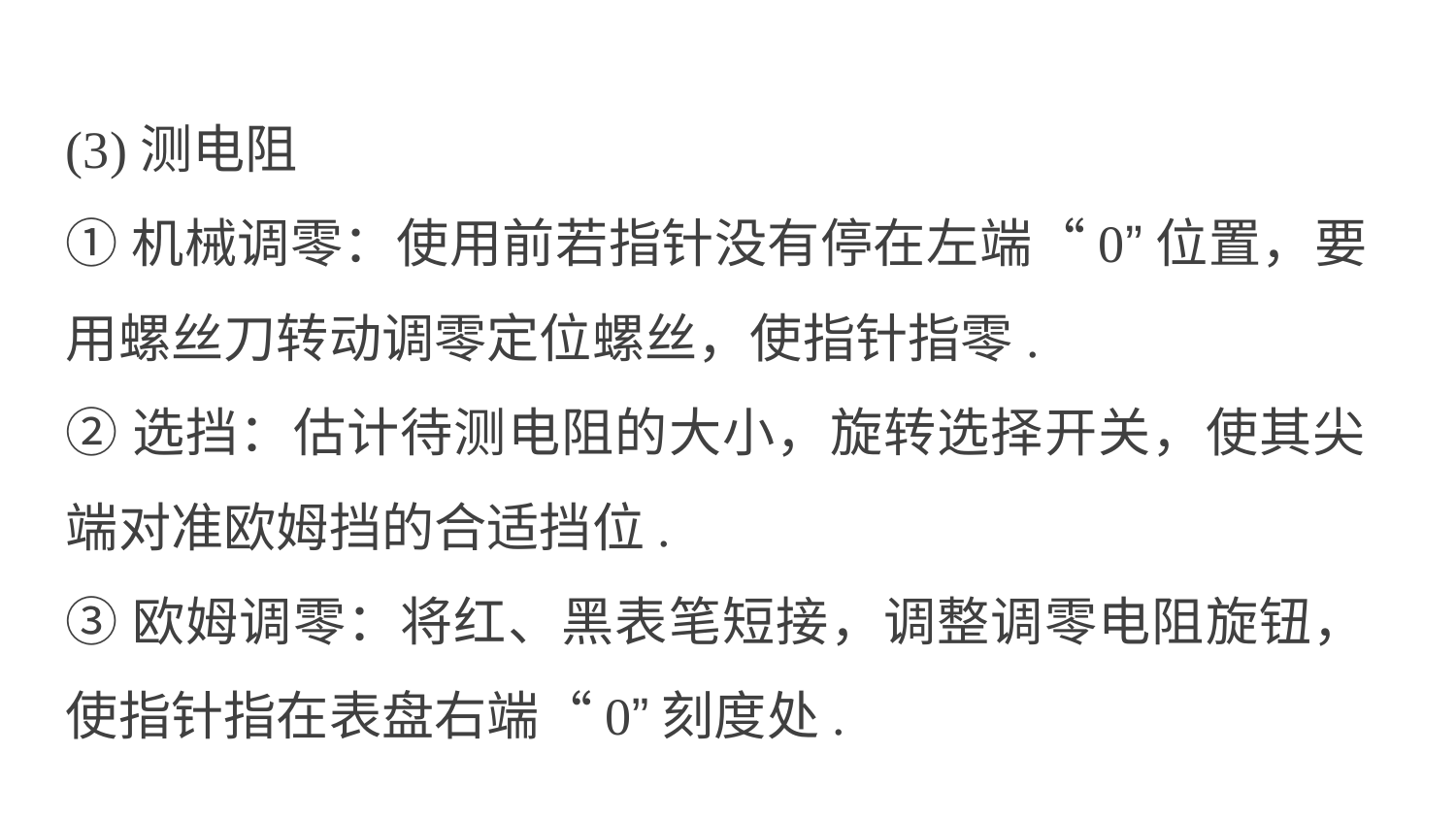

(3)测电阻
①机械调零：使用前若指针没有停在左端“0”位置，要用螺丝刀转动调零定位螺丝，使指针指零.
②选挡：估计待测电阻的大小，旋转选择开关，使其尖端对准欧姆挡的合适挡位.
③欧姆调零：将红、黑表笔短接，调整调零电阻旋钮，使指针指在表盘右端“0”刻度处.